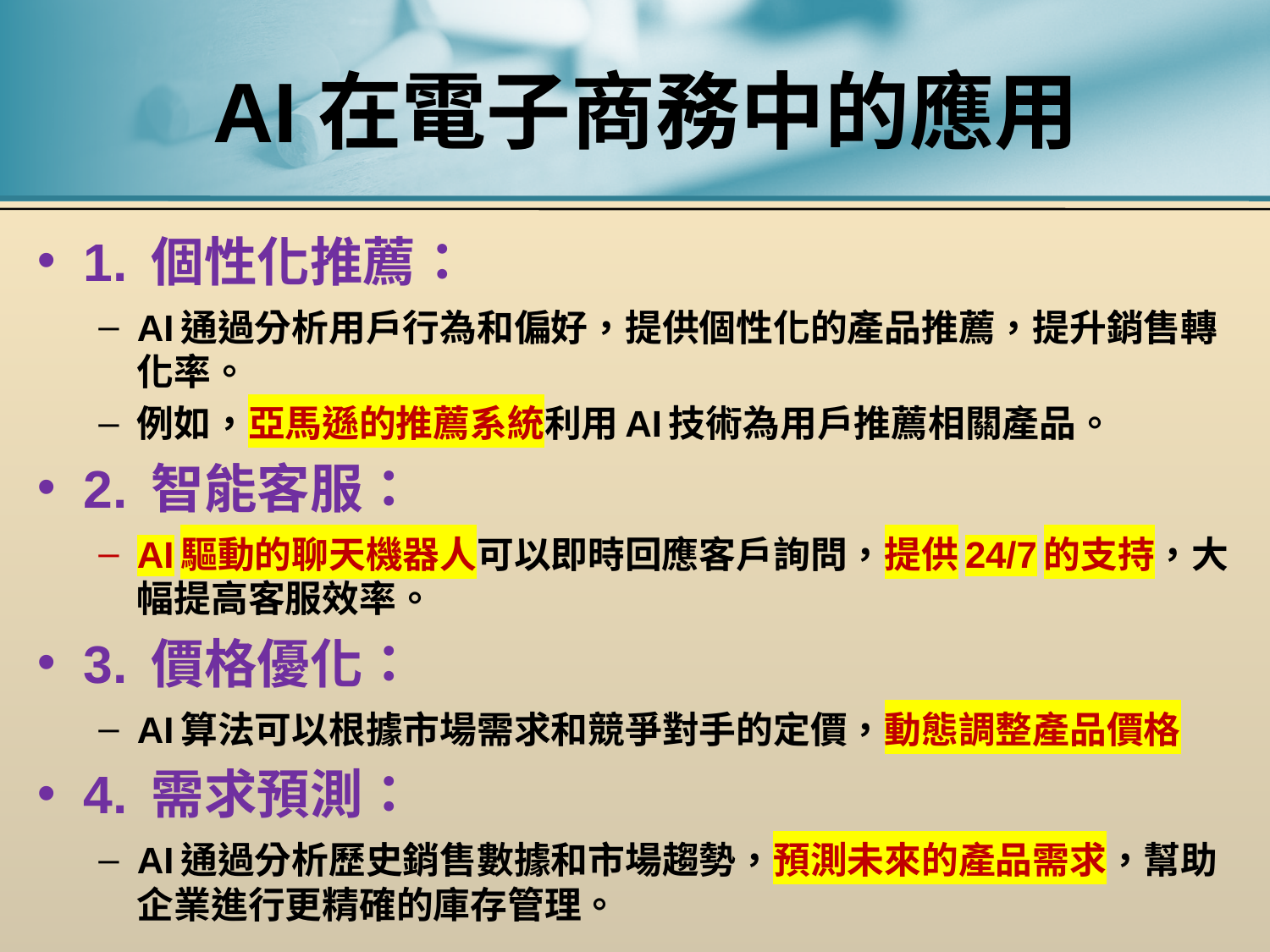

# AI在電子商務中的應用
1. 個性化推薦：
AI通過分析用戶行為和偏好，提供個性化的產品推薦，提升銷售轉化率。
例如，亞馬遜的推薦系統利用AI技術為用戶推薦相關產品。
2. 智能客服：
AI驅動的聊天機器人可以即時回應客戶詢問，提供24/7的支持，大幅提高客服效率。
3. 價格優化：
AI算法可以根據市場需求和競爭對手的定價，動態調整產品價格
4. 需求預測：
AI通過分析歷史銷售數據和市場趨勢，預測未來的產品需求，幫助企業進行更精確的庫存管理。